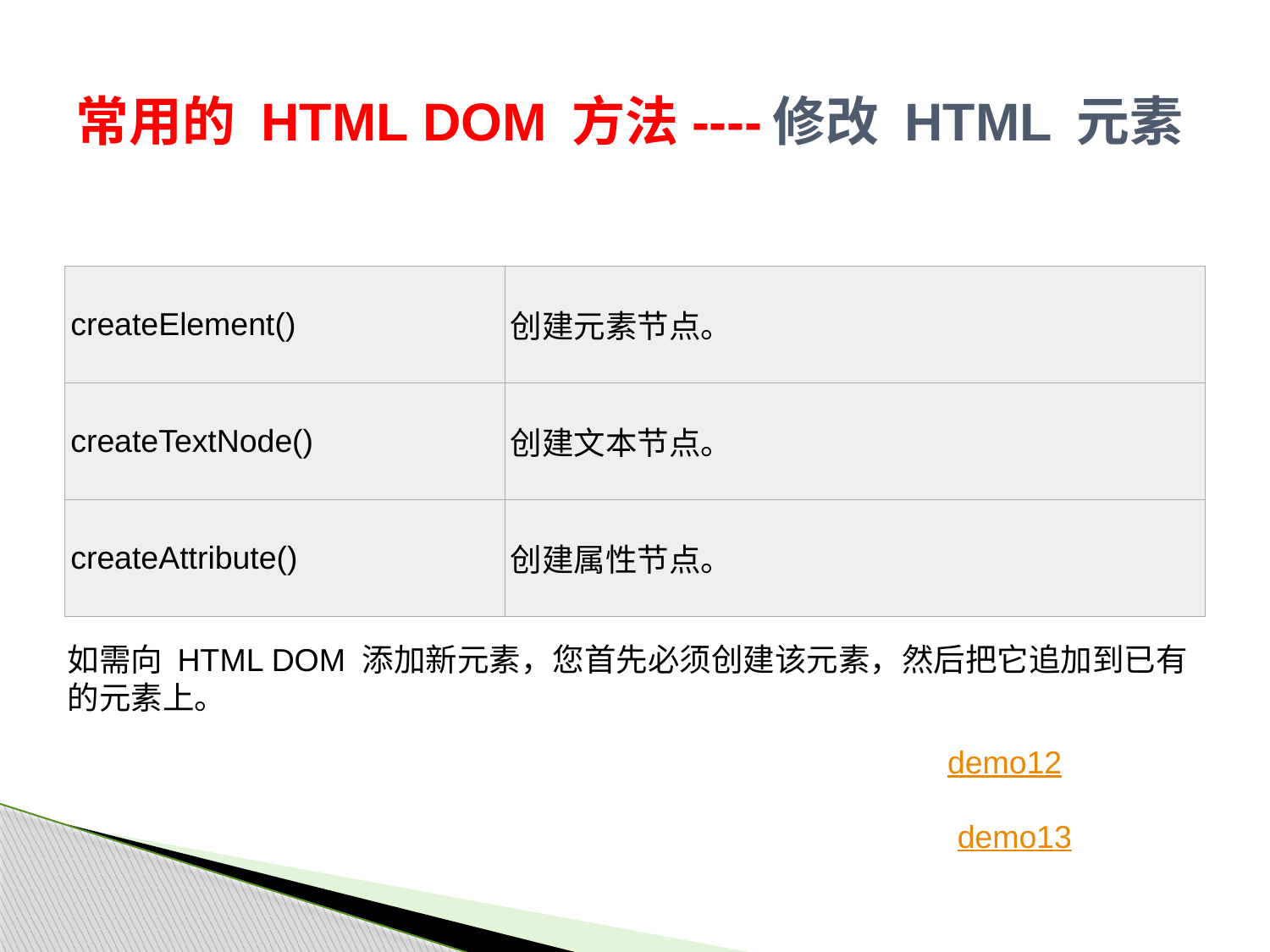

# 常用的 HTML DOM 方法----修改 HTML 元素
| createElement() | 创建元素节点。 |
| --- | --- |
| createTextNode() | 创建文本节点。 |
| createAttribute() | 创建属性节点。 |
如需向 HTML DOM 添加新元素，您首先必须创建该元素，然后把它追加到已有的元素上。
demo12
demo13